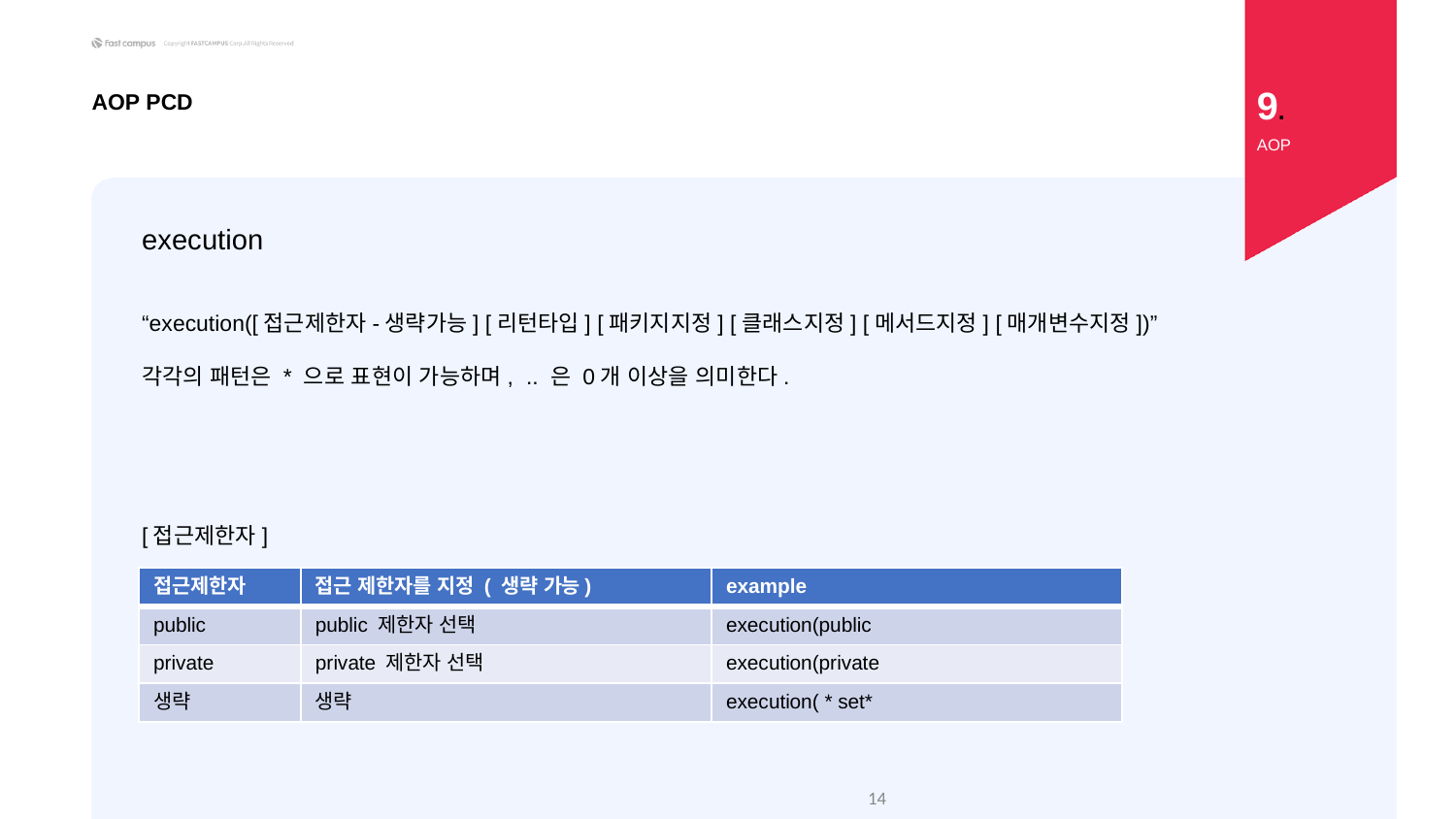

9.
AOP PCD
AOP
execution
“execution([접근제한자-생략가능] [리턴타입] [패키지지정] [클래스지정] [메서드지정] [매개변수지정])”

각각의 패턴은 * 으로 표현이 가능하며,  .. 은 0개 이상을 의미한다.

[접근제한자]
| 접근제한자 | 접근 제한자를 지정 ( 생략 가능) | example |
| --- | --- | --- |
| public | public 제한자 선택 | execution(public |
| private | private 제한자 선택 | execution(private |
| 생략 | 생략 | execution( \* set\* |
14